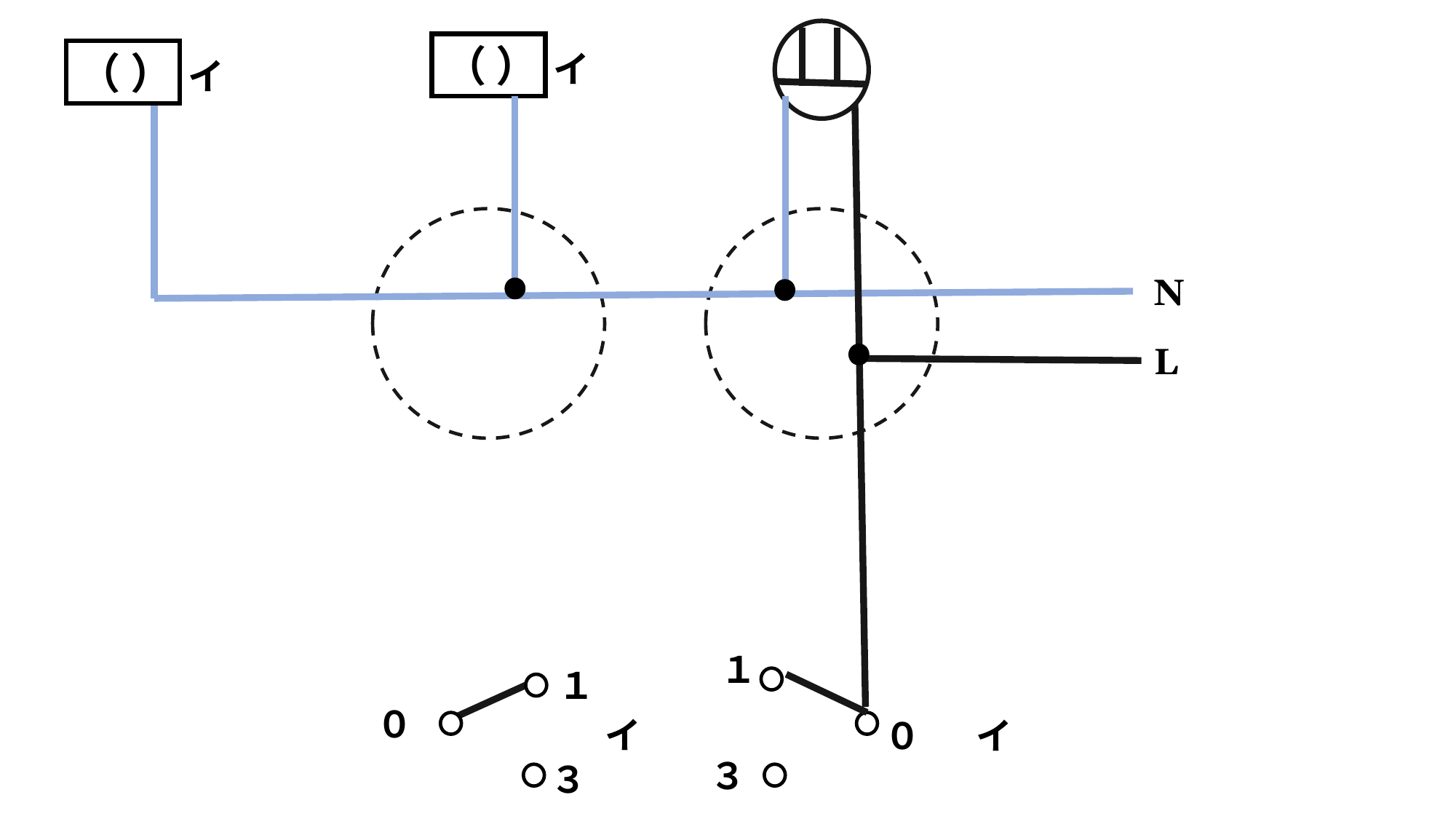

（ ）

（ ）
イ

イ

N

L

１
１

０
イ
０
イ

３
３